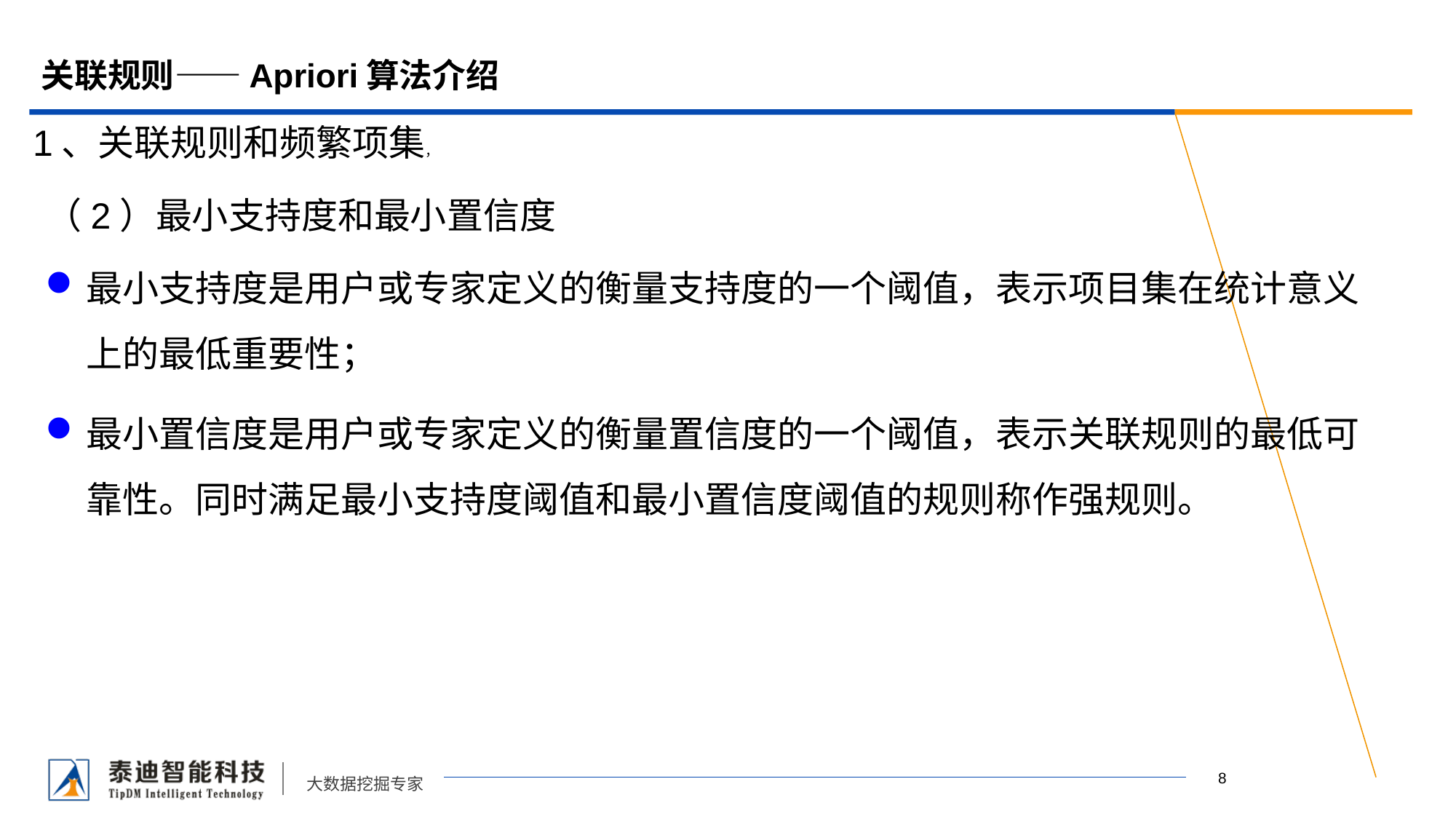

# 关联规则——Apriori算法介绍
1、关联规则和频繁项集，
（2）最小支持度和最小置信度
最小支持度是用户或专家定义的衡量支持度的一个阈值，表示项目集在统计意义上的最低重要性；
最小置信度是用户或专家定义的衡量置信度的一个阈值，表示关联规则的最低可靠性。同时满足最小支持度阈值和最小置信度阈值的规则称作强规则。